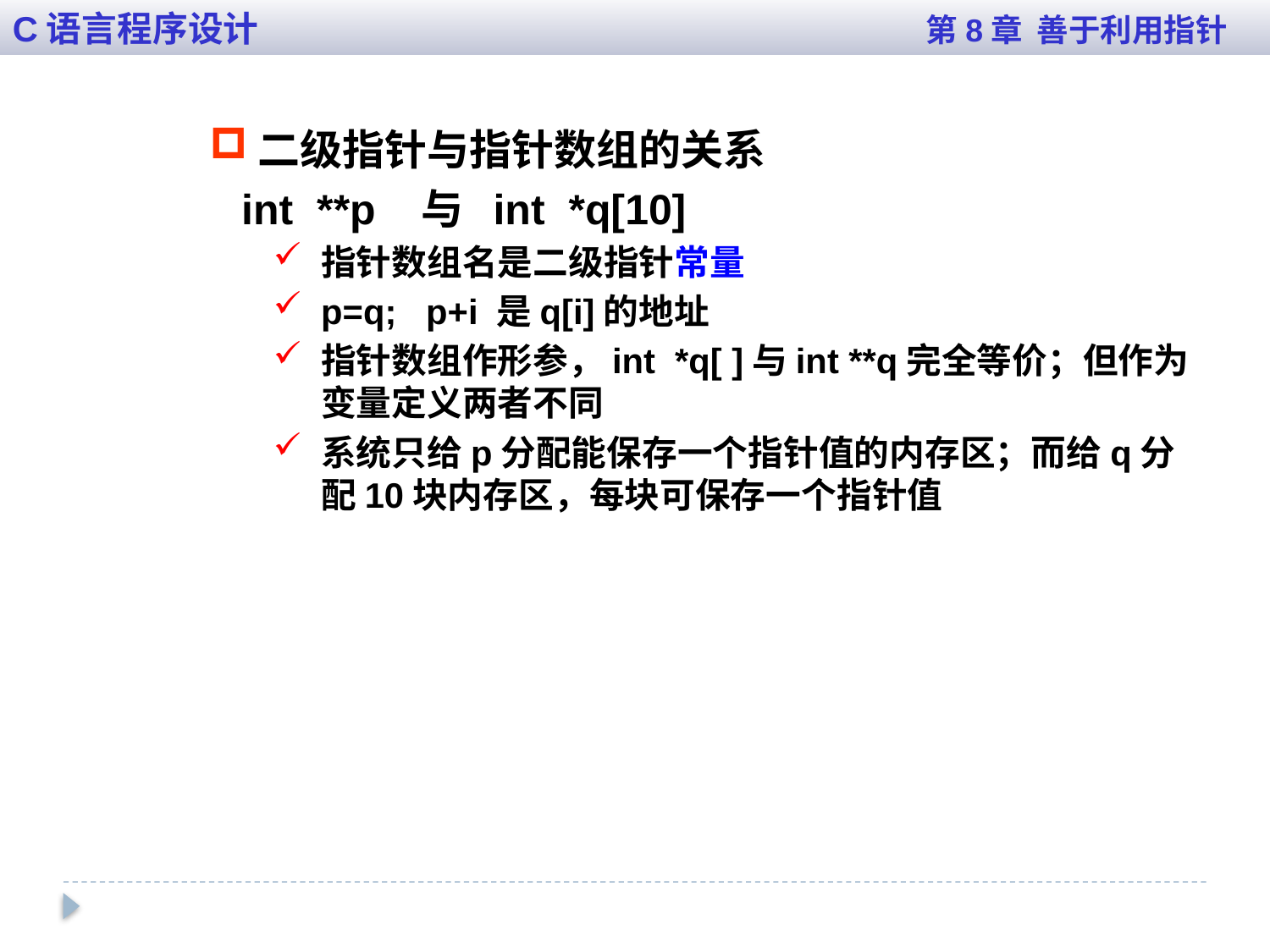

C语言程序设计                                                                                   第8章  善于利用指针
二级指针与指针数组的关系
	int  **p   与  int  *q[10]
指针数组名是二级指针常量
p=q;   p+i 是q[i]的地址
指针数组作形参，int  *q[ ]与int **q完全等价；但作为变量定义两者不同
系统只给p分配能保存一个指针值的内存区；而给q分配10块内存区，每块可保存一个指针值